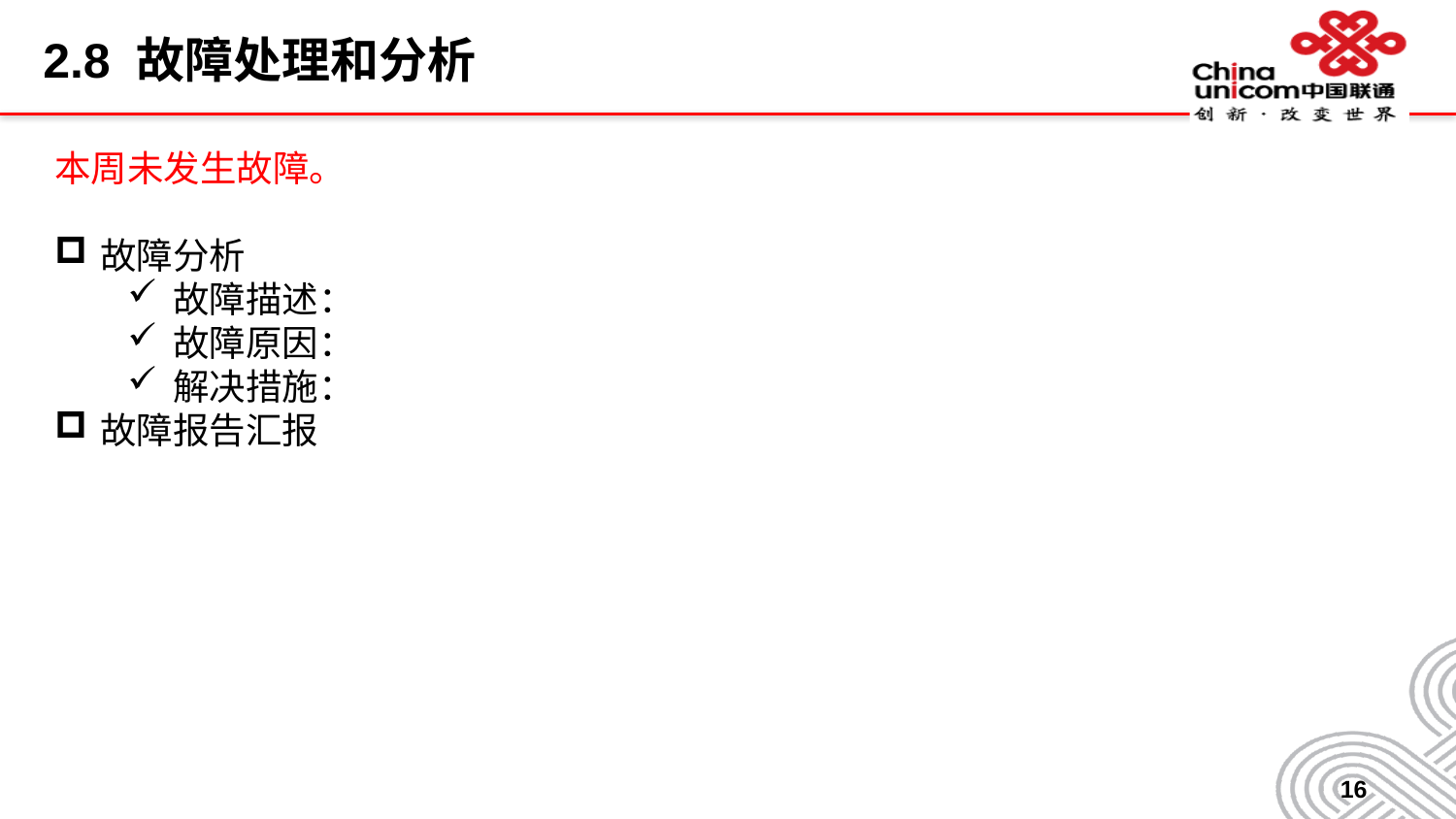

2.8 故障处理和分析
本周未发生故障。

故障分析
故障描述：
故障原因：
解决措施：
故障报告汇报
16